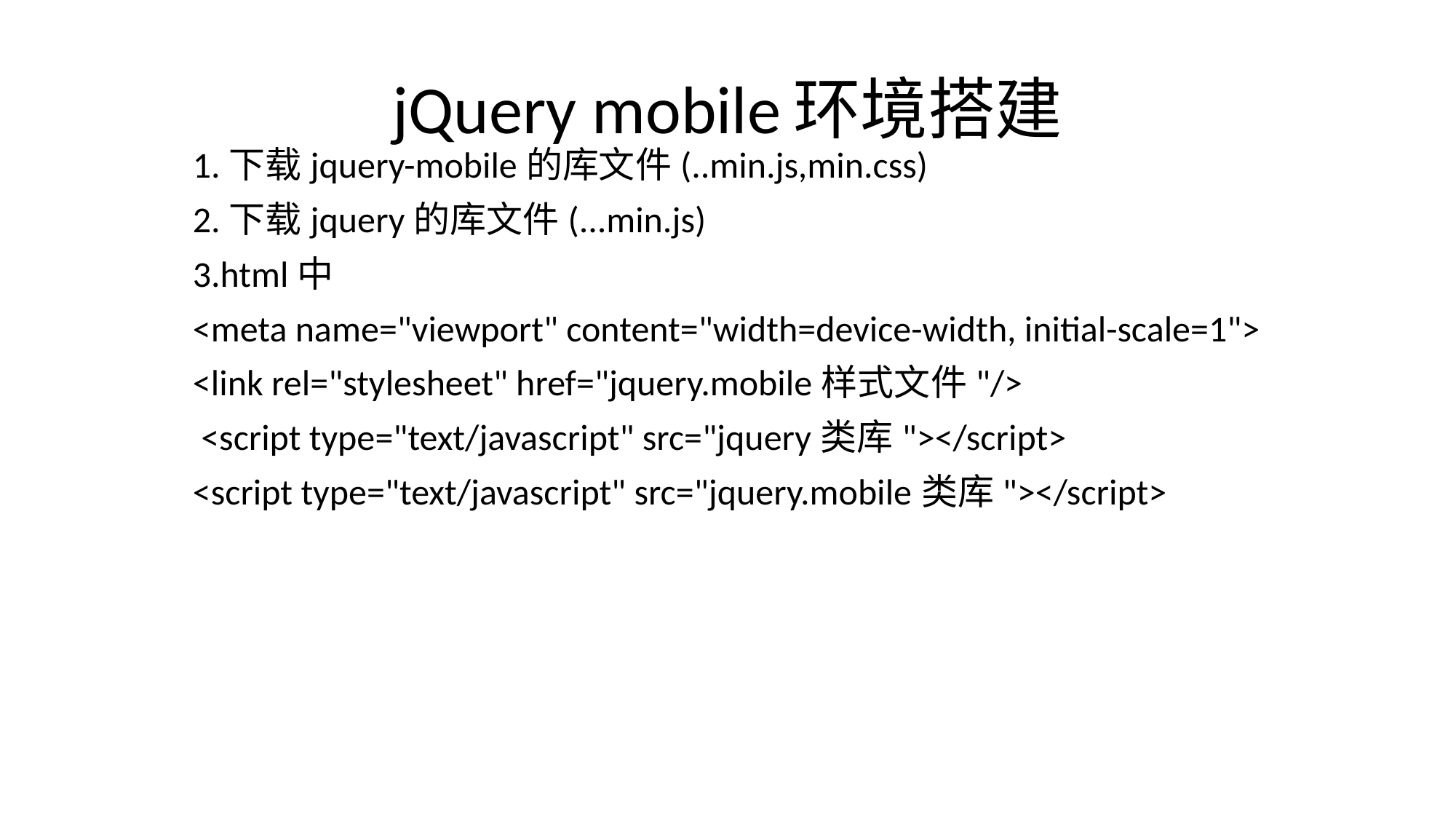

# jQuery mobile环境搭建
1.下载jquery-mobile的库文件(..min.js,min.css)
2.下载jquery的库文件(...min.js)
3.html中
<meta name="viewport" content="width=device-width, initial-scale=1">
<link rel="stylesheet" href="jquery.mobile样式文件"/>
 <script type="text/javascript" src="jquery类库"></script>
<script type="text/javascript" src="jquery.mobile类库"></script>